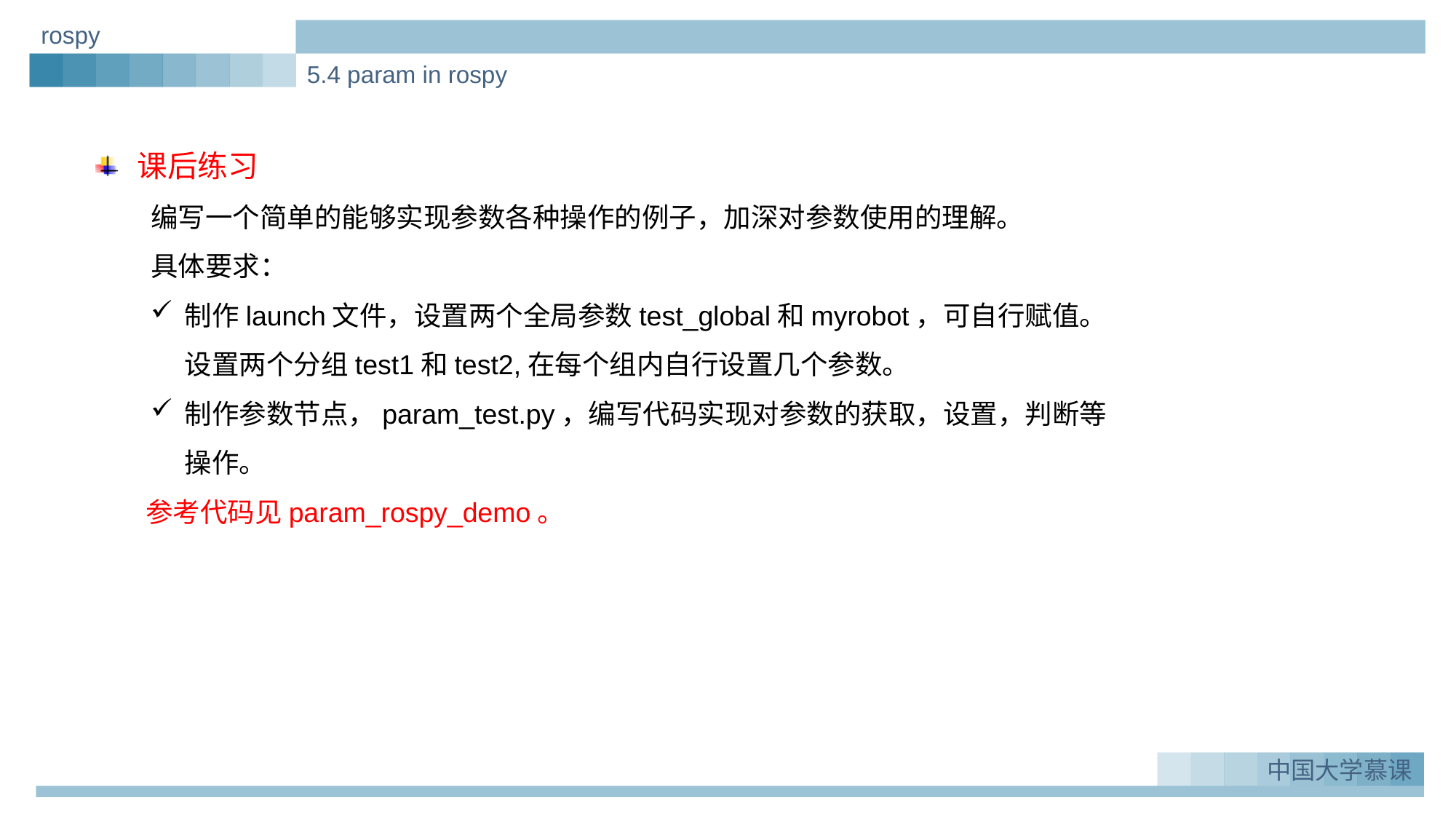

rospy
5.4 param in rospy
课后练习
编写一个简单的能够实现参数各种操作的例子，加深对参数使用的理解。
具体要求：
制作launch文件，设置两个全局参数test_global和myrobot，可自行赋值。设置两个分组test1和test2,在每个组内自行设置几个参数。
制作参数节点，param_test.py，编写代码实现对参数的获取，设置，判断等操作。
       参考代码见param_rospy_demo。

实例一：Greeting_demo
1.
中国大学慕课